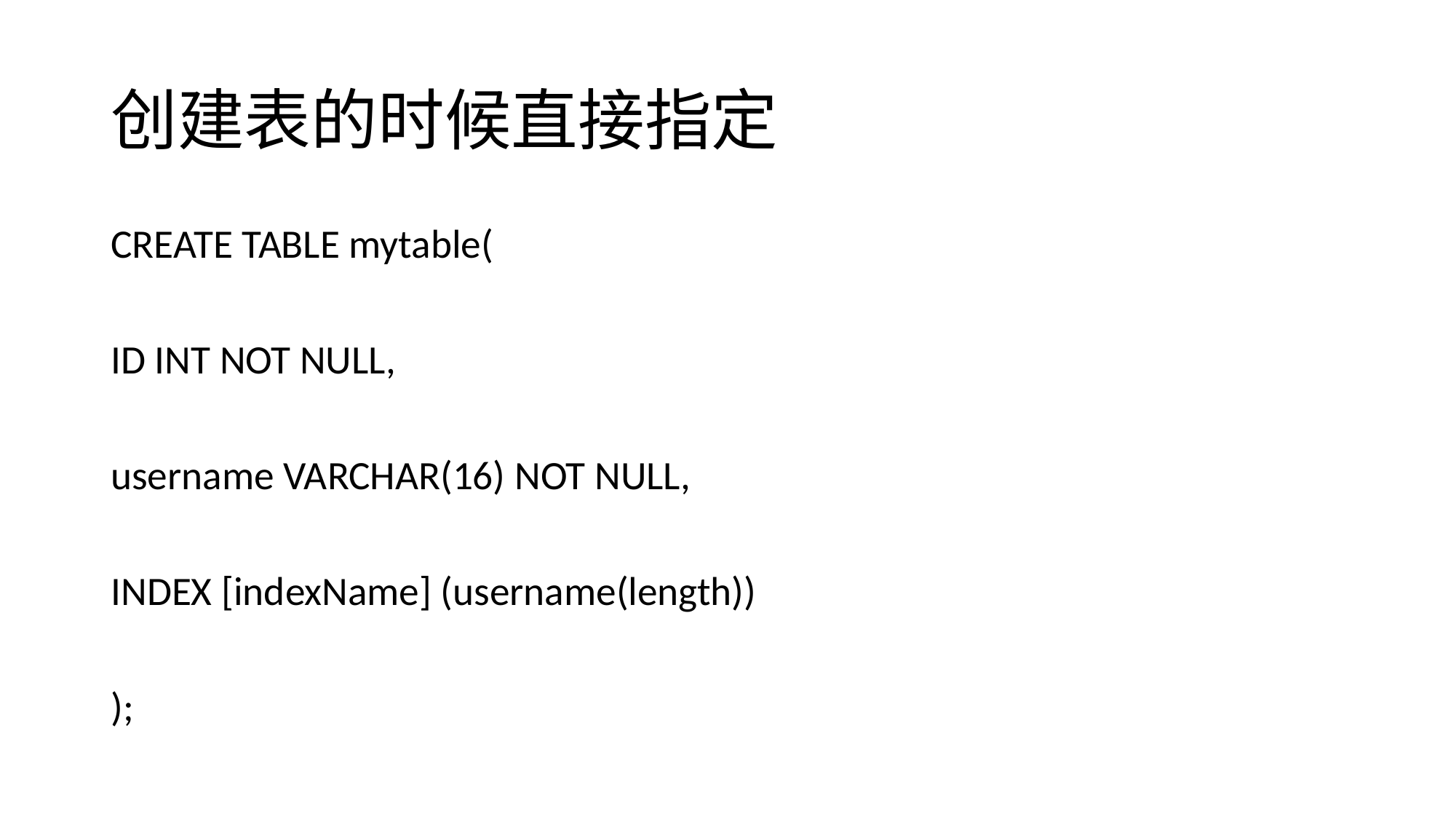

# 创建表的时候直接指定
CREATE TABLE mytable(

ID INT NOT NULL,

username VARCHAR(16) NOT NULL,

INDEX [indexName] (username(length))

);